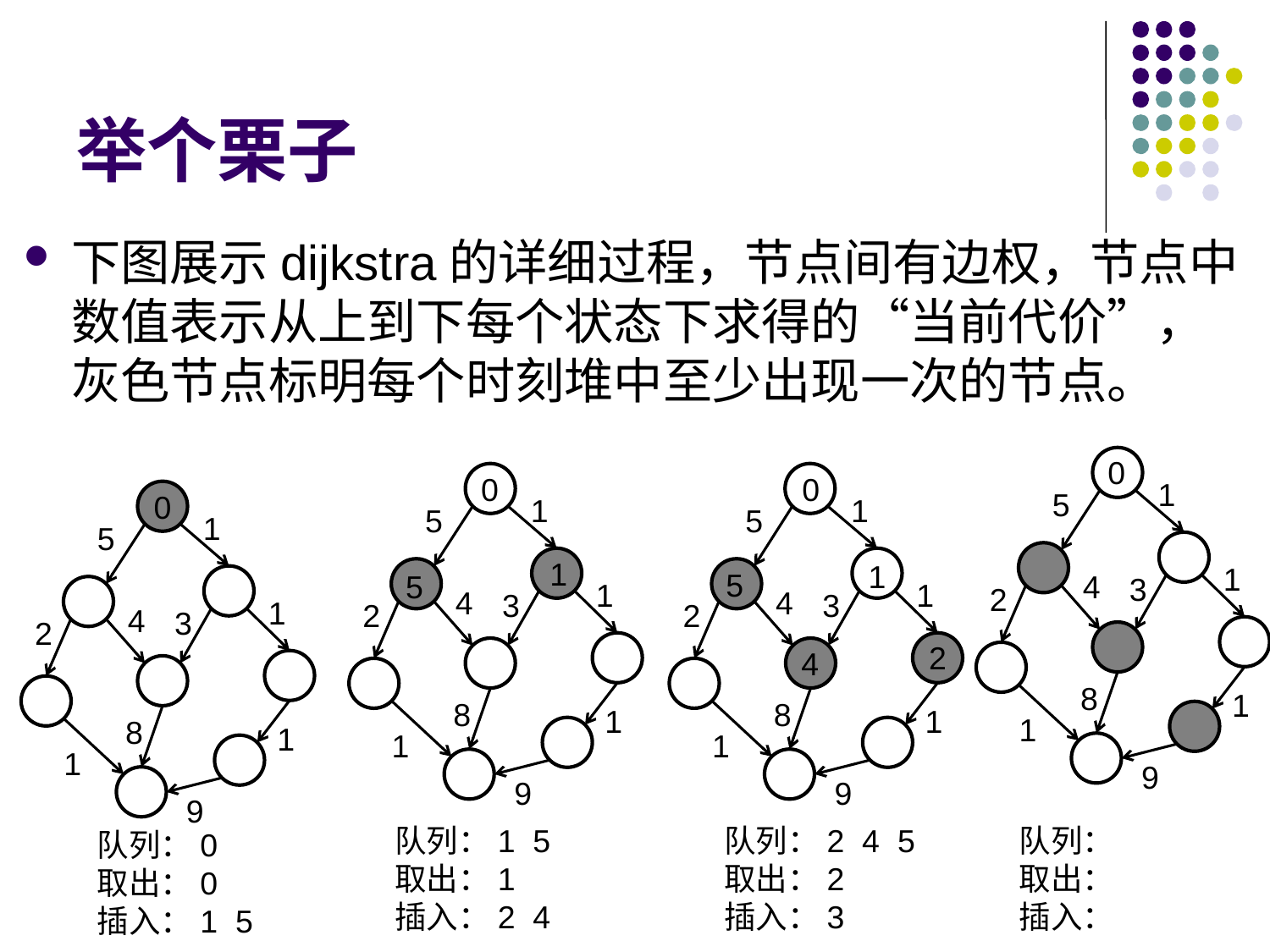

# 举个栗子
下图展示dijkstra的详细过程，节点间有边权，节点中数值表示从上到下每个状态下求得的“当前代价”，灰色节点标明每个时刻堆中至少出现一次的节点。
0

0

0
1
5

0
1
1
5
5
1
5

1

1
1

5
4
5
3

1
1
2

4
4
3
3
1
2
2
4
3
2

2

4

8

1
8
8
1
1

1
8
1

1
1

1

9

9
9
9
队列：1  5
取出：1
插入：2  4
队列：2  4  5
取出：2
插入：3
队列：
取出：
插入：
队列：0
取出：0
插入：1  5